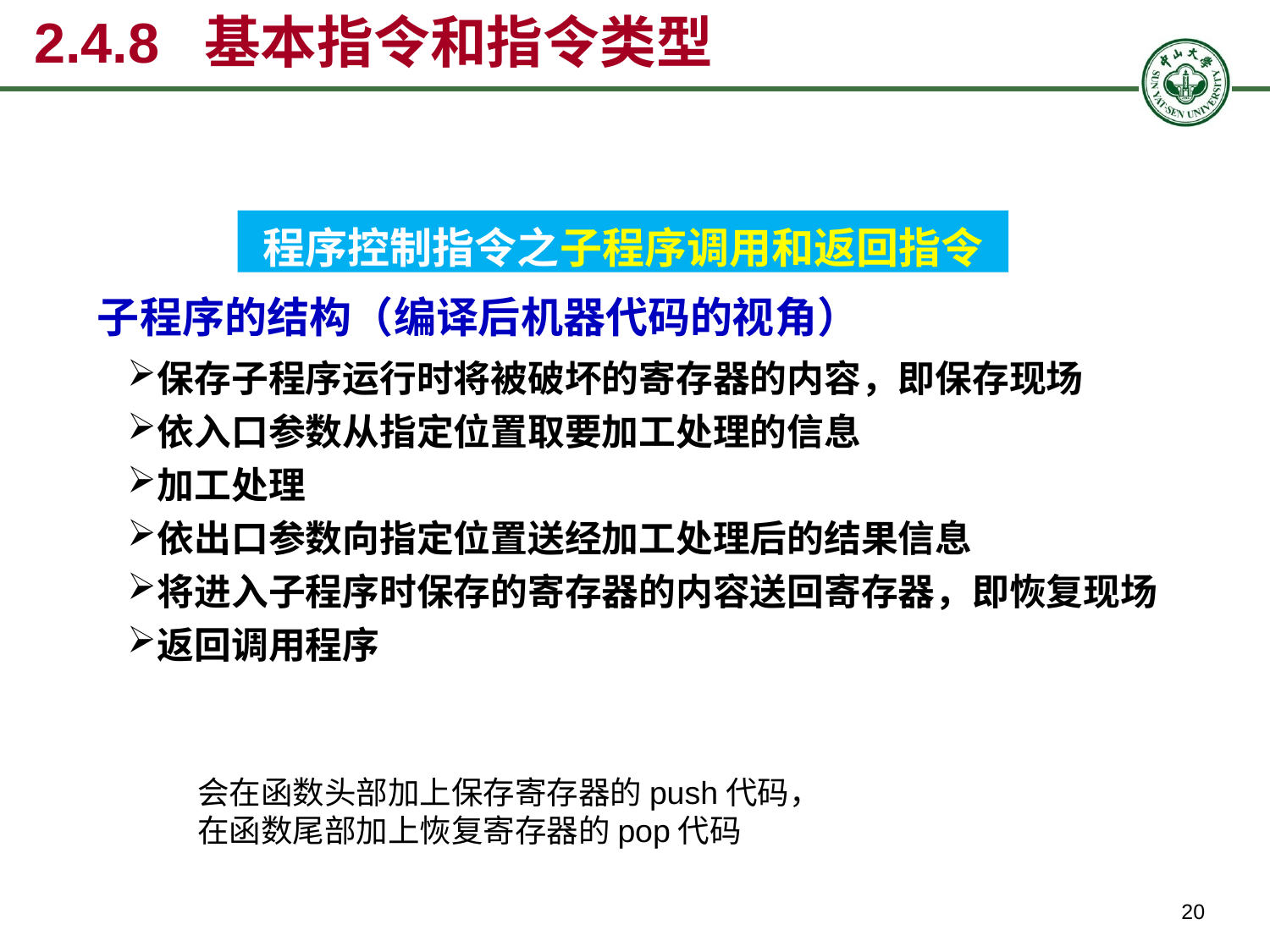

# 2.4.8  基本指令和指令类型

程序控制指令之子程序调用和返回指令
子程序的结构（编译后机器代码的视角）
保存子程序运行时将被破坏的寄存器的内容，即保存现场
依入口参数从指定位置取要加工处理的信息
加工处理
依出口参数向指定位置送经加工处理后的结果信息
将进入子程序时保存的寄存器的内容送回寄存器，即恢复现场
返回调用程序
会在函数头部加上保存寄存器的push代码，
在函数尾部加上恢复寄存器的pop代码